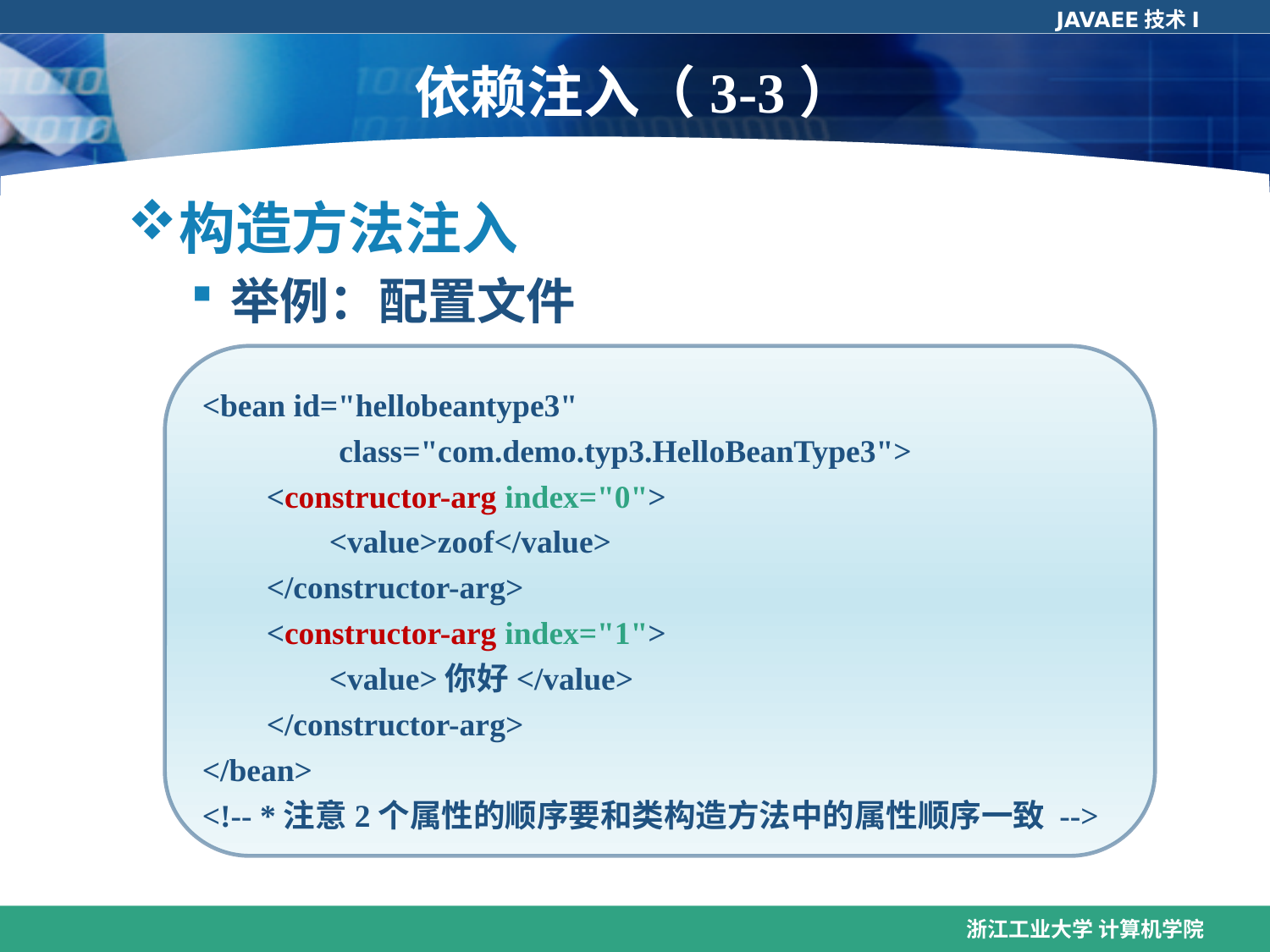

# 依赖注入（3-3）
构造方法注入
举例：配置文件
<bean id="hellobeantype3"
                 class="com.demo.typ3.HelloBeanType3">
        <constructor-arg index="0">
 	<value>zoof</value>
        </constructor-arg>
        <constructor-arg index="1">
	<value>你好</value>
        </constructor-arg>
</bean>
<!-- *注意2个属性的顺序要和类构造方法中的属性顺序一致 -->